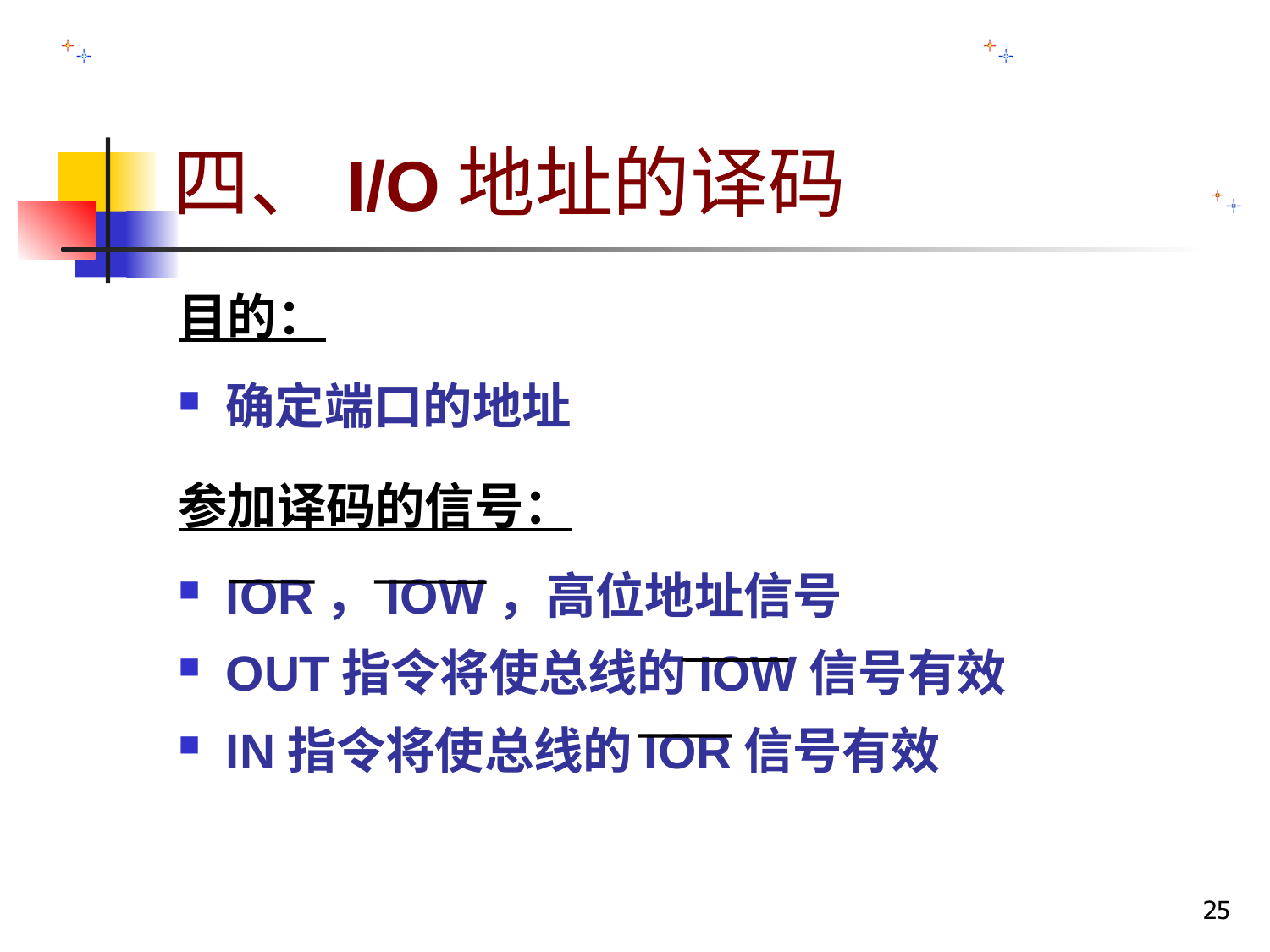

四、I/O地址的译码
目的：
确定端口的地址
参加译码的信号：
IOR，IOW，高位地址信号
OUT指令将使总线的IOW信号有效
IN指令将使总线的IOR信号有效

25